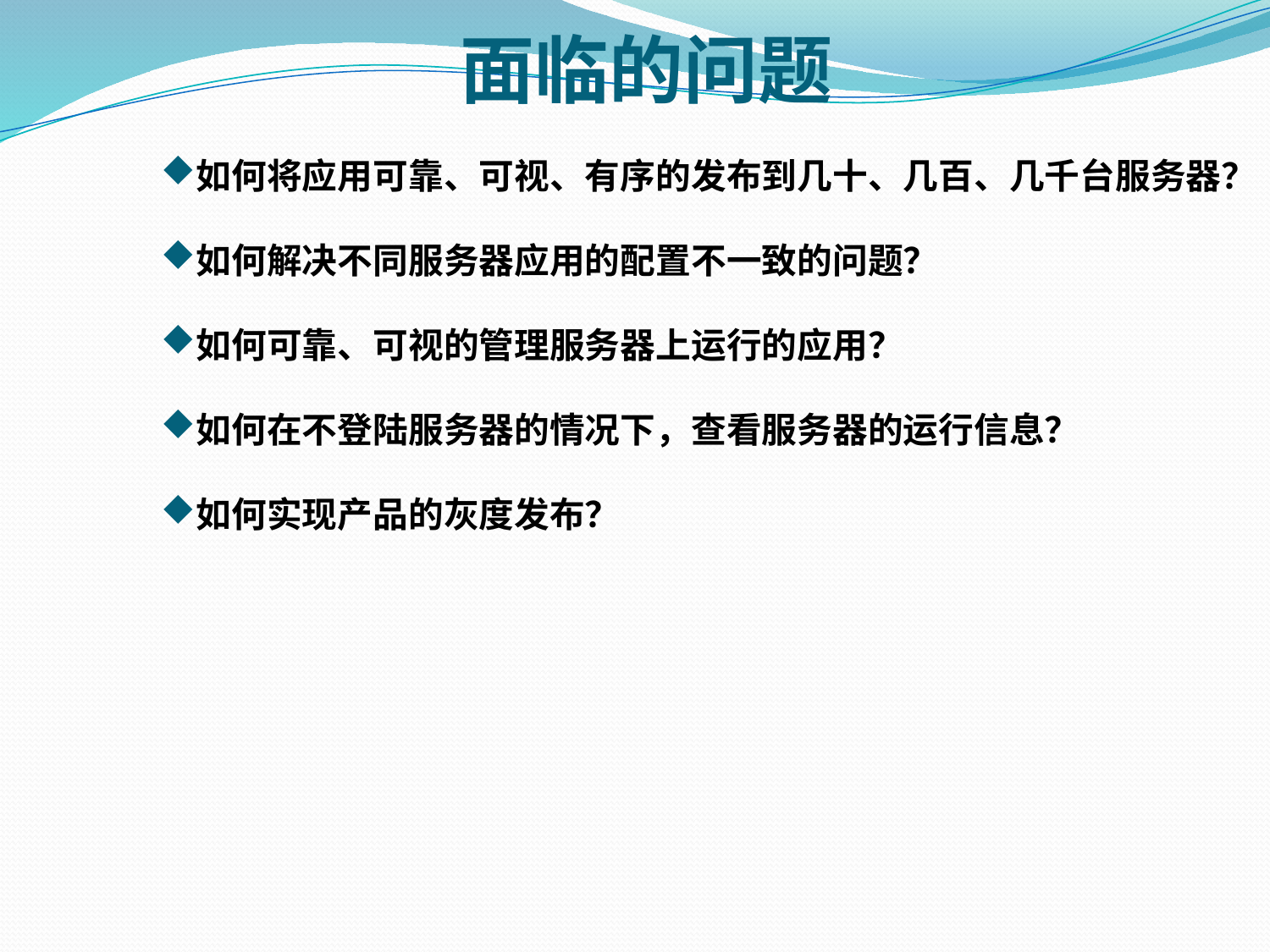

# 面临的问题
如何将应用可靠、可视、有序的发布到几十、几百、几千台服务器？
如何解决不同服务器应用的配置不一致的问题？
如何可靠、可视的管理服务器上运行的应用？
如何在不登陆服务器的情况下，查看服务器的运行信息？
如何实现产品的灰度发布？